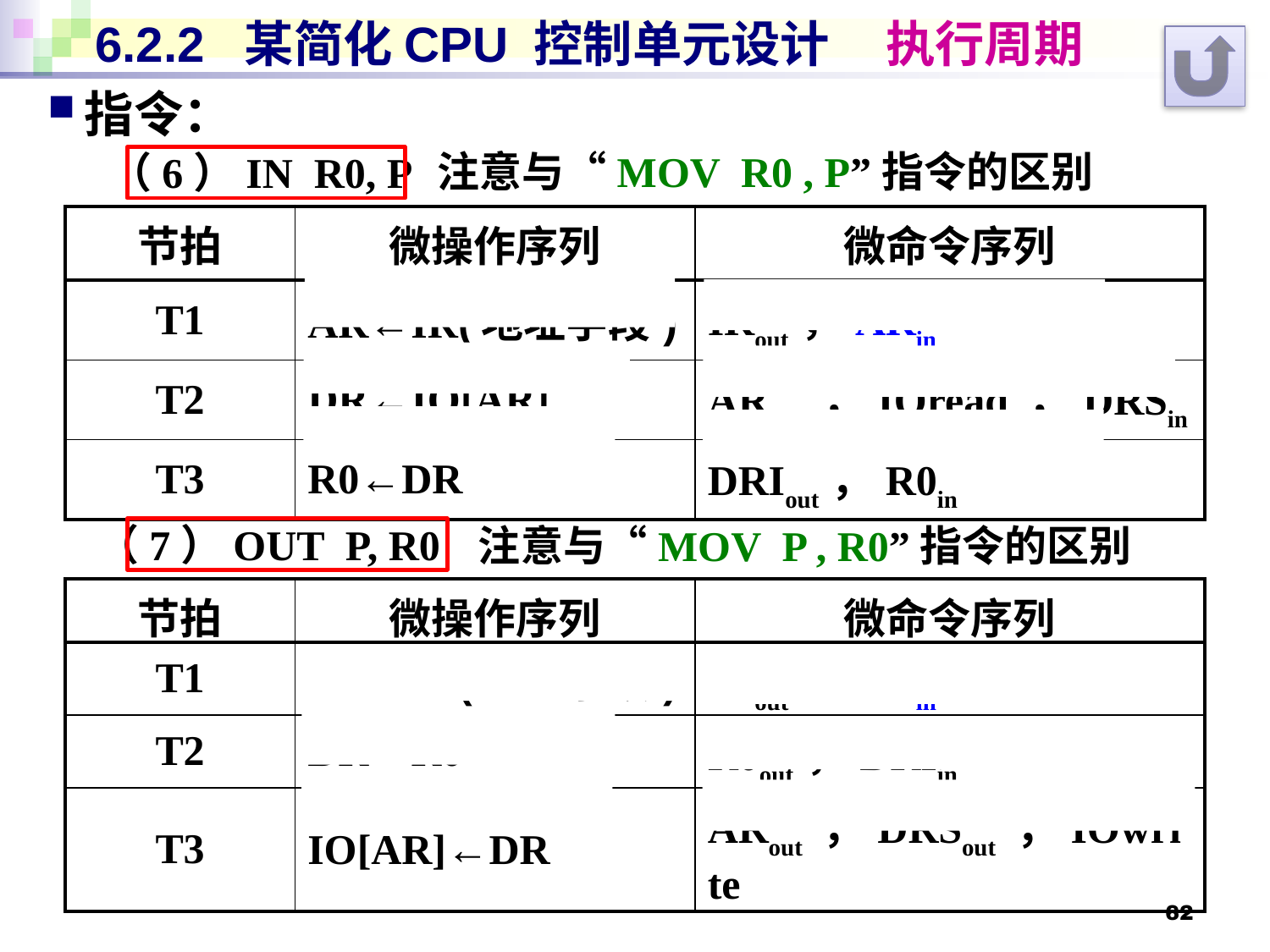

# 6.2.2  某简化CPU 控制单元设计     执行周期

指令：
（6）IN  R0, P
注意与“MOV  R0 , P”指令的区别

| 节拍 | 微操作序列 | 微命令序列 |
| --- | --- | --- |
| T1 | AR←IR(地址字段) | IRout ，ARin |
| T2 | DR←IO[AR] | ARout ，IOread ，DRSin |
| T3 | R0←DR | DRIout ，R0in |

（7）OUT  P, R0
注意与“MOV  P , R0”指令的区别

| 节拍 | 微操作序列 | 微命令序列 |
| --- | --- | --- |
| T1 | AR←IR(地址字段) | IRout ，ARin |
| T2 | DR←R0 | R0out ，DRIin |
| T3 | IO[AR]←DR | ARout ，DRSout ，IOwrite |

62